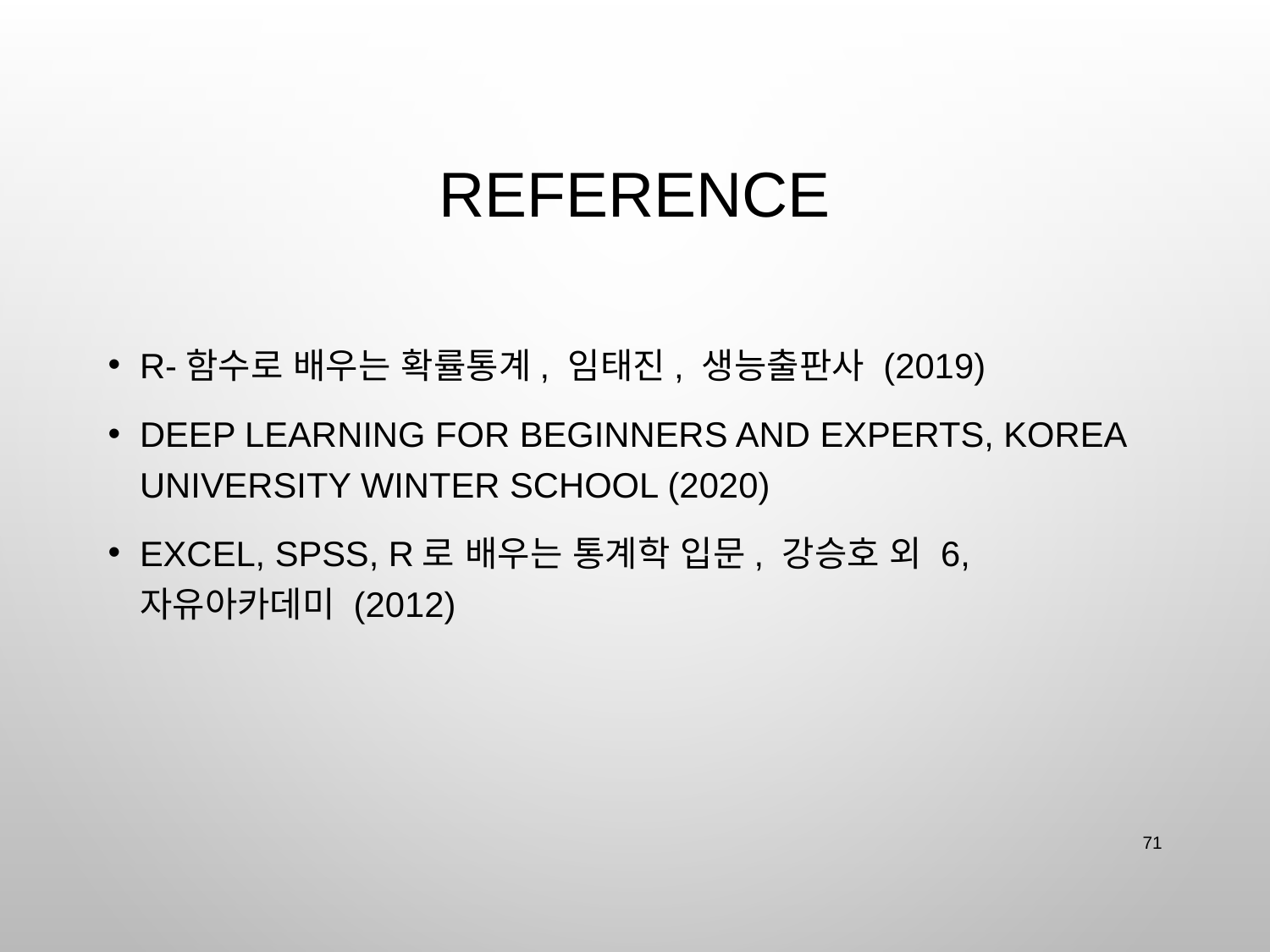

# Reference
R-함수로 배우는 확률통계, 임태진, 생능출판사 (2019)
Deep learning for beginners and experts, Korea university winter school (2020)
excel, SPss, R로 배우는 통계학 입문, 강승호 외 6, 자유아카데미 (2012)
71